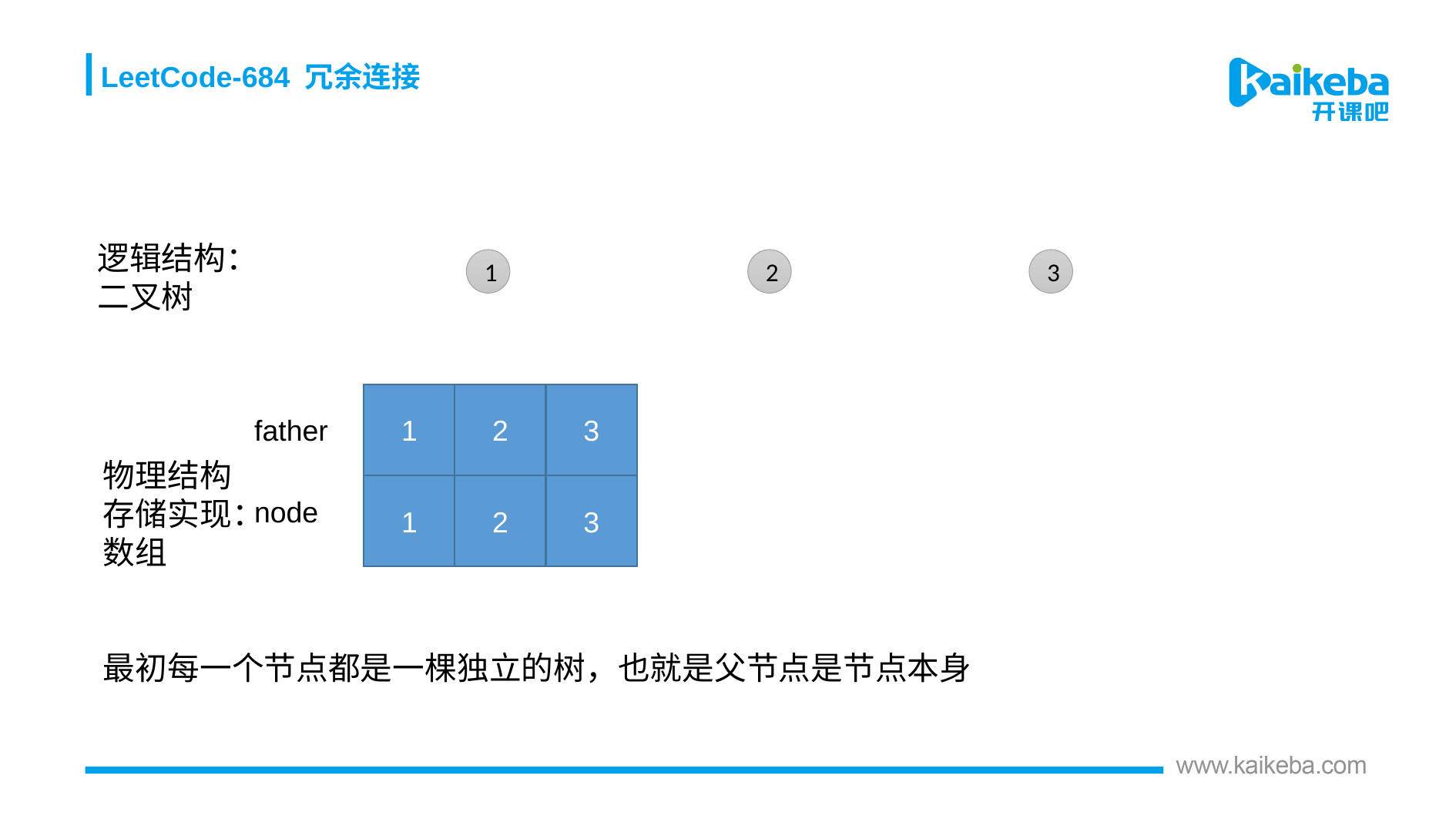

LeetCode-684 冗余连接
逻辑结构：二叉树
1
2
3
1
2
3
father
物理结构存储实现：数组
1
2
3
node
最初每一个节点都是一棵独立的树，也就是父节点是节点本身